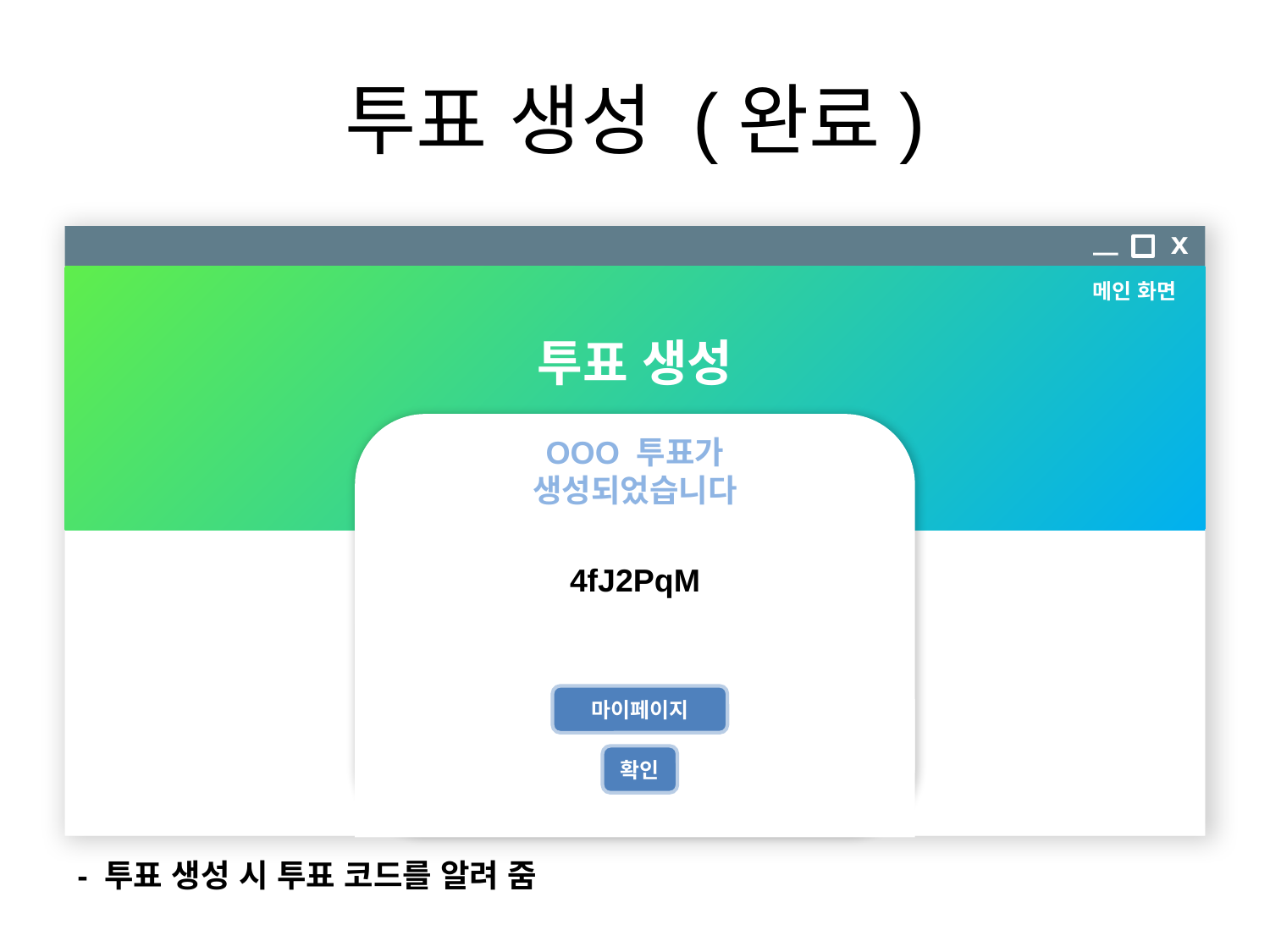

# 투표 생성 (완료)

메인 화면
투표 생성

OOO 투표가
생성되었습니다

4fJ2PqM
마이페이지
확인
- 투표 생성 시 투표 코드를 알려 줌